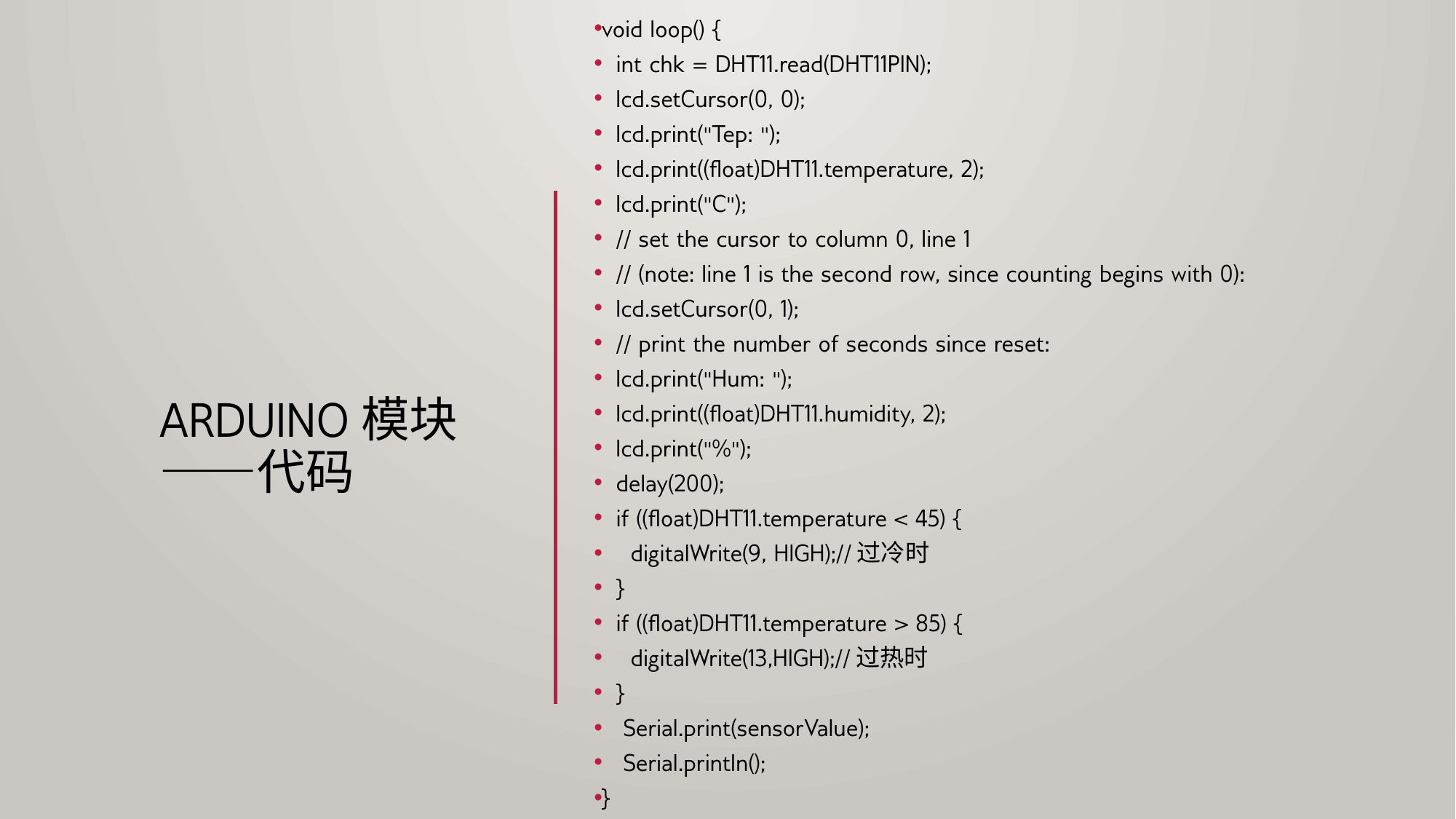

void loop() {
  int chk = DHT11.read(DHT11PIN);
  lcd.setCursor(0, 0);
  lcd.print("Tep: ");
  lcd.print((float)DHT11.temperature, 2);
  lcd.print("C");
  // set the cursor to column 0, line 1
  // (note: line 1 is the second row, since counting begins with 0):
  lcd.setCursor(0, 1);
  // print the number of seconds since reset:
  lcd.print("Hum: ");
  lcd.print((float)DHT11.humidity, 2);
  lcd.print("%");
  delay(200);
  if ((float)DHT11.temperature < 45) {
    digitalWrite(9, HIGH);//过冷时
  }
  if ((float)DHT11.temperature > 85) {
    digitalWrite(13,HIGH);//过热时
  }
   Serial.print(sensorValue);
   Serial.println();
}
# Arduino模块——代码